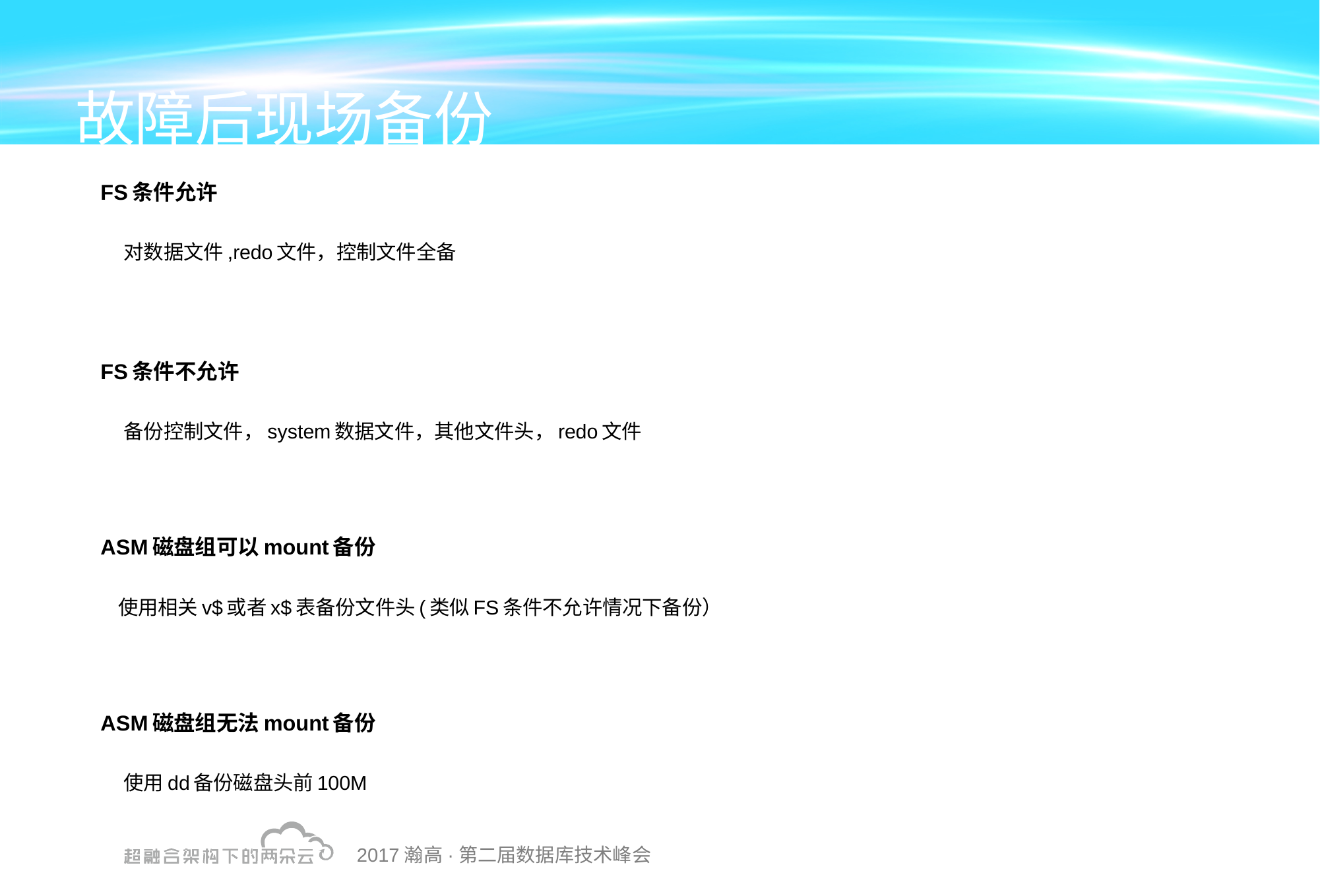

# 故障后现场备份
FS条件允许
    对数据文件,redo文件，控制文件全备

FS条件不允许
    备份控制文件，system数据文件，其他文件头，redo文件

ASM磁盘组可以mount备份
   使用相关v$或者x$表备份文件头(类似FS条件不允许情况下备份）

ASM磁盘组无法mount备份
    使用dd备份磁盘头前100M